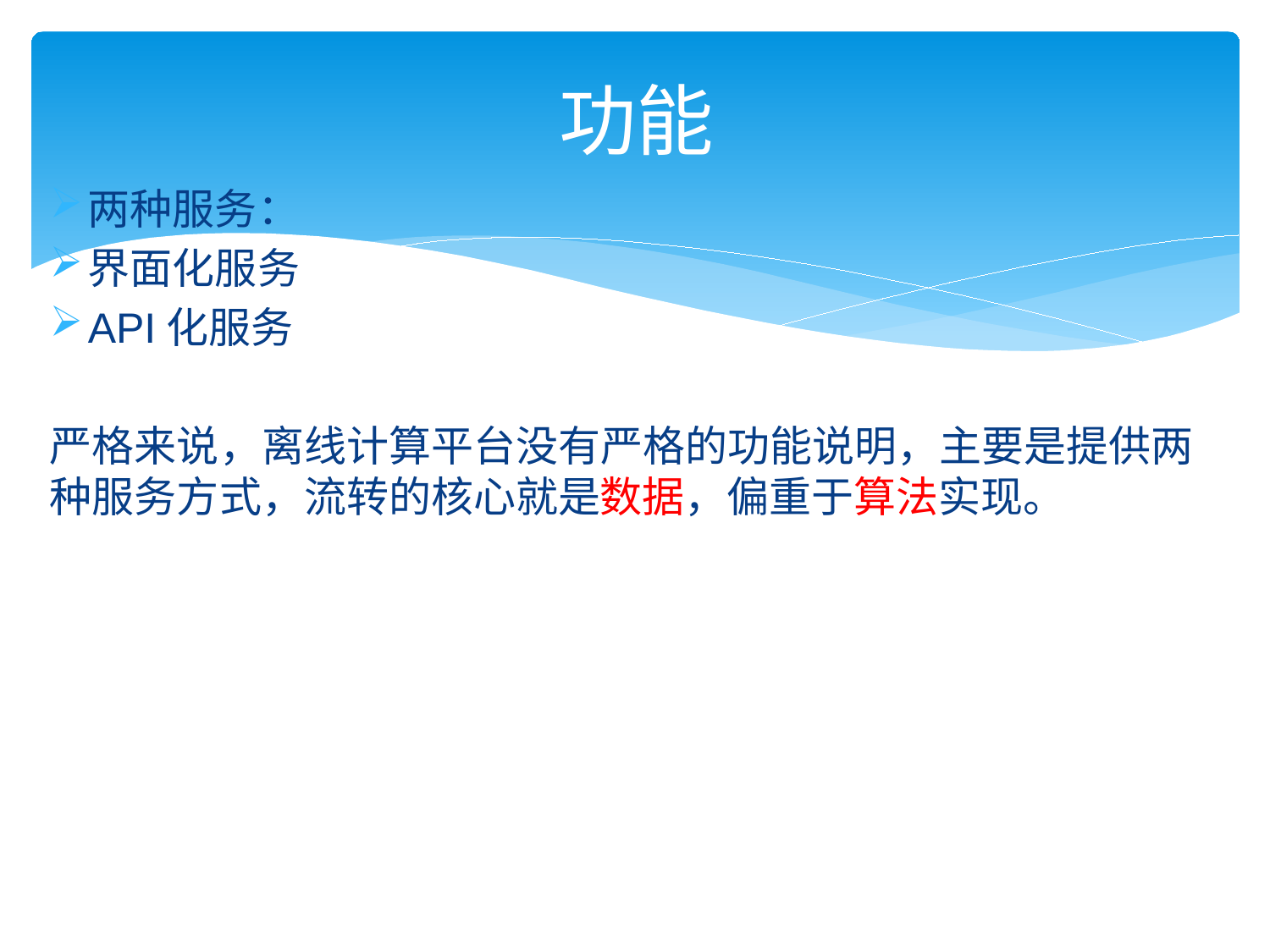

# 功能
两种服务：
界面化服务
API化服务

严格来说，离线计算平台没有严格的功能说明，主要是提供两种服务方式，流转的核心就是数据，偏重于算法实现。